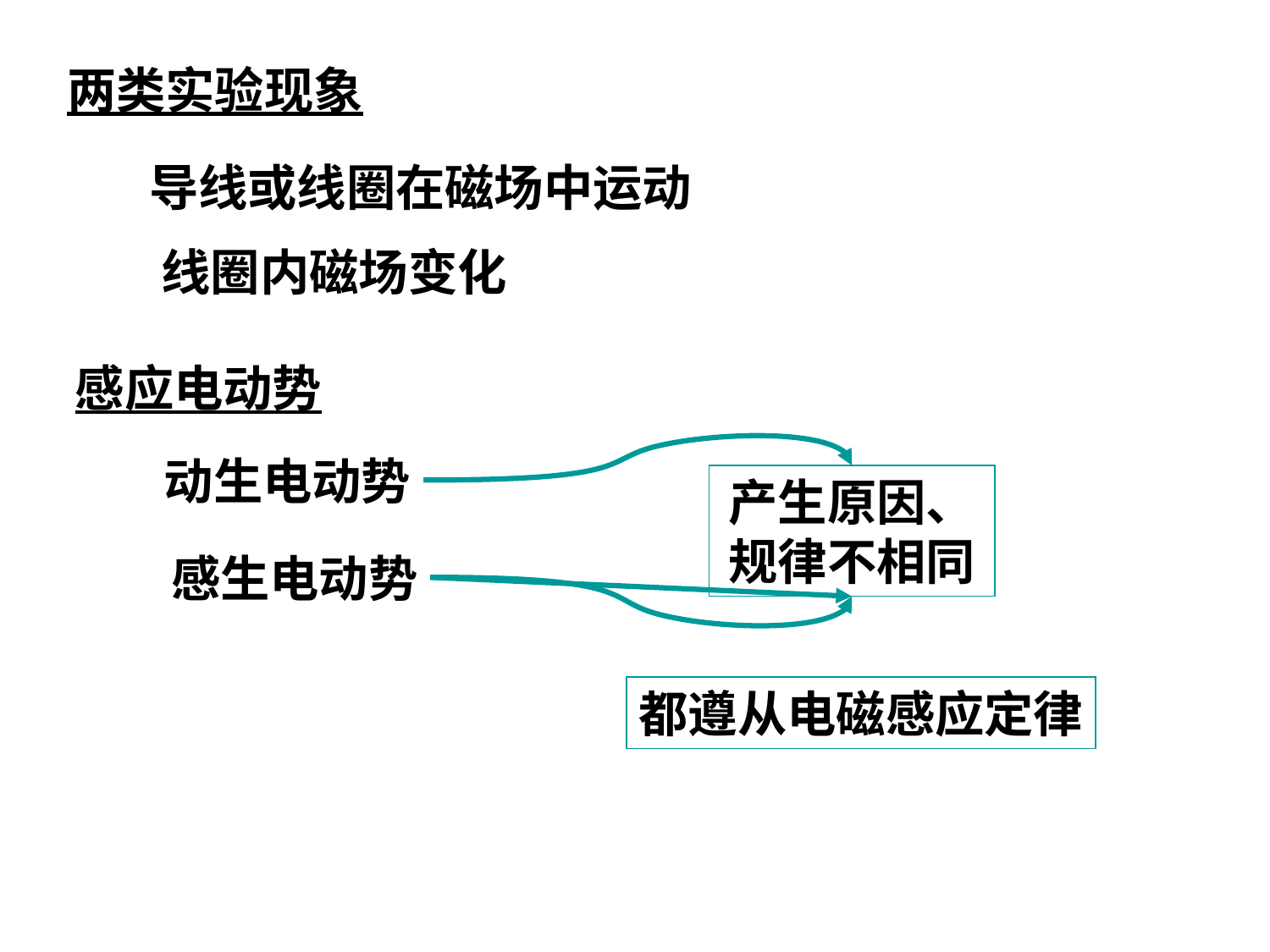

两类实验现象
导线或线圈在磁场中运动
线圈内磁场变化
感应电动势
动生电动势
产生原因、规律不相同
感生电动势
都遵从电磁感应定律